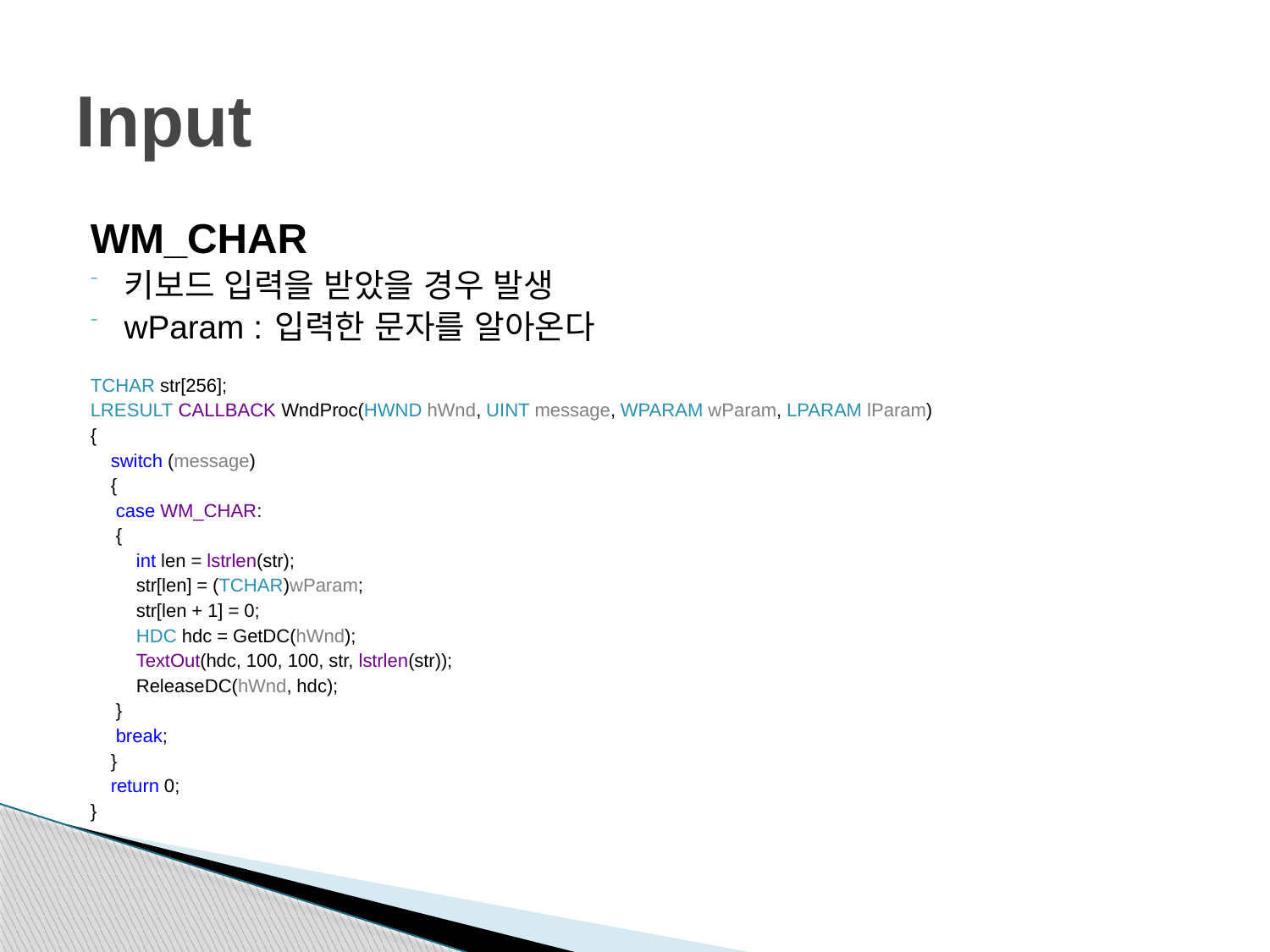

# Input
WM_CHAR
키보드 입력을 받았을 경우 발생
wParam : 입력한 문자를 알아온다

TCHAR str[256];
LRESULT CALLBACK WndProc(HWND hWnd, UINT message, WPARAM wParam, LPARAM lParam)
{
    switch (message)
    {
     case WM_CHAR:
     {
         int len = lstrlen(str);
         str[len] = (TCHAR)wParam;
         str[len + 1] = 0;
         HDC hdc = GetDC(hWnd);
         TextOut(hdc, 100, 100, str, lstrlen(str));
         ReleaseDC(hWnd, hdc);
     }
     break;
    }
    return 0;
}